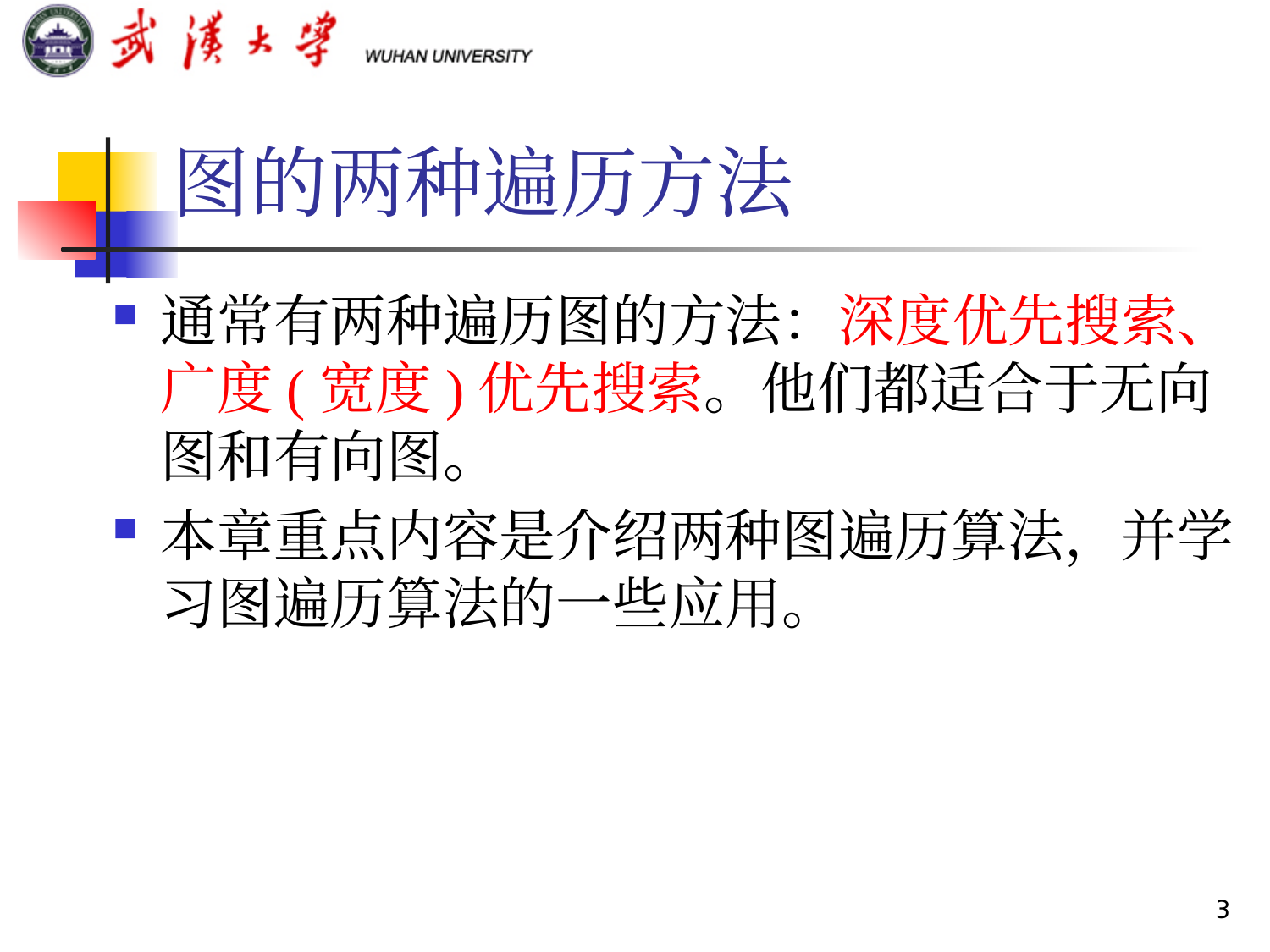

# 图的两种遍历方法
通常有两种遍历图的方法：深度优先搜索、广度(宽度)优先搜索。他们都适合于无向图和有向图。
本章重点内容是介绍两种图遍历算法，并学习图遍历算法的一些应用。

3